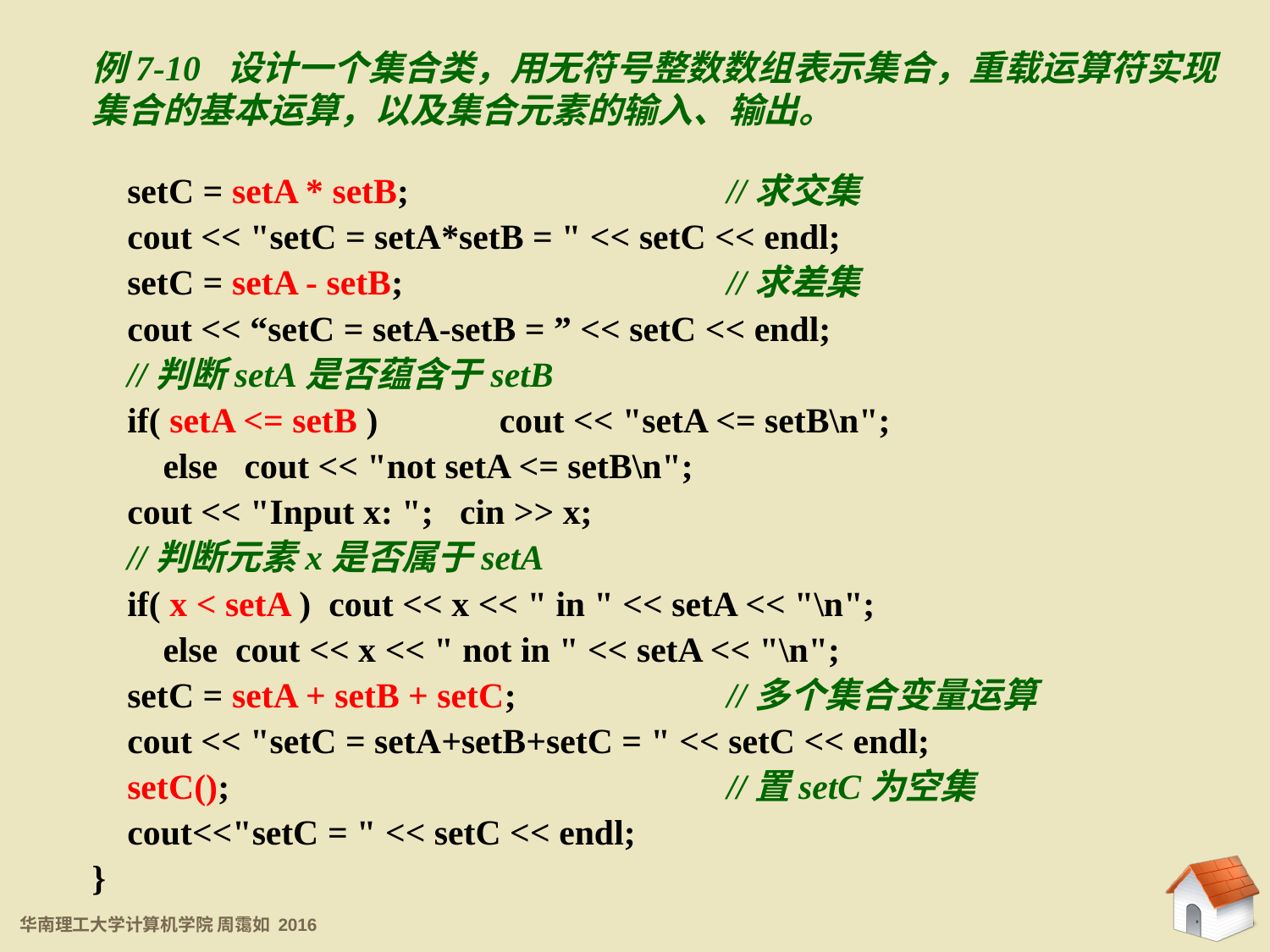

例7-10  设计一个集合类，用无符号整数数组表示集合，重载运算符实现集合的基本运算，以及集合元素的输入、输出。
    setC = setA * setB;			//求交集
    cout << "setC = setA*setB = " << setC << endl;
    setC = setA - setB;			//求差集
    cout << “setC = setA-setB = ” << setC << endl;
    //判断setA是否蕴含于setB
    if( setA <= setB )	   cout << "setA <= setB\n";
        else   cout << "not setA <= setB\n";
    cout << "Input x: ";   cin >> x;
    //判断元素x是否属于setA
    if( x < setA )  cout << x << " in " << setA << "\n";
        else  cout << x << " not in " << setA << "\n";
    setC = setA + setB + setC;		//多个集合变量运算
    cout << "setC = setA+setB+setC = " << setC << endl;
    setC();				//置setC为空集
    cout<<"setC = " << setC << endl;
}